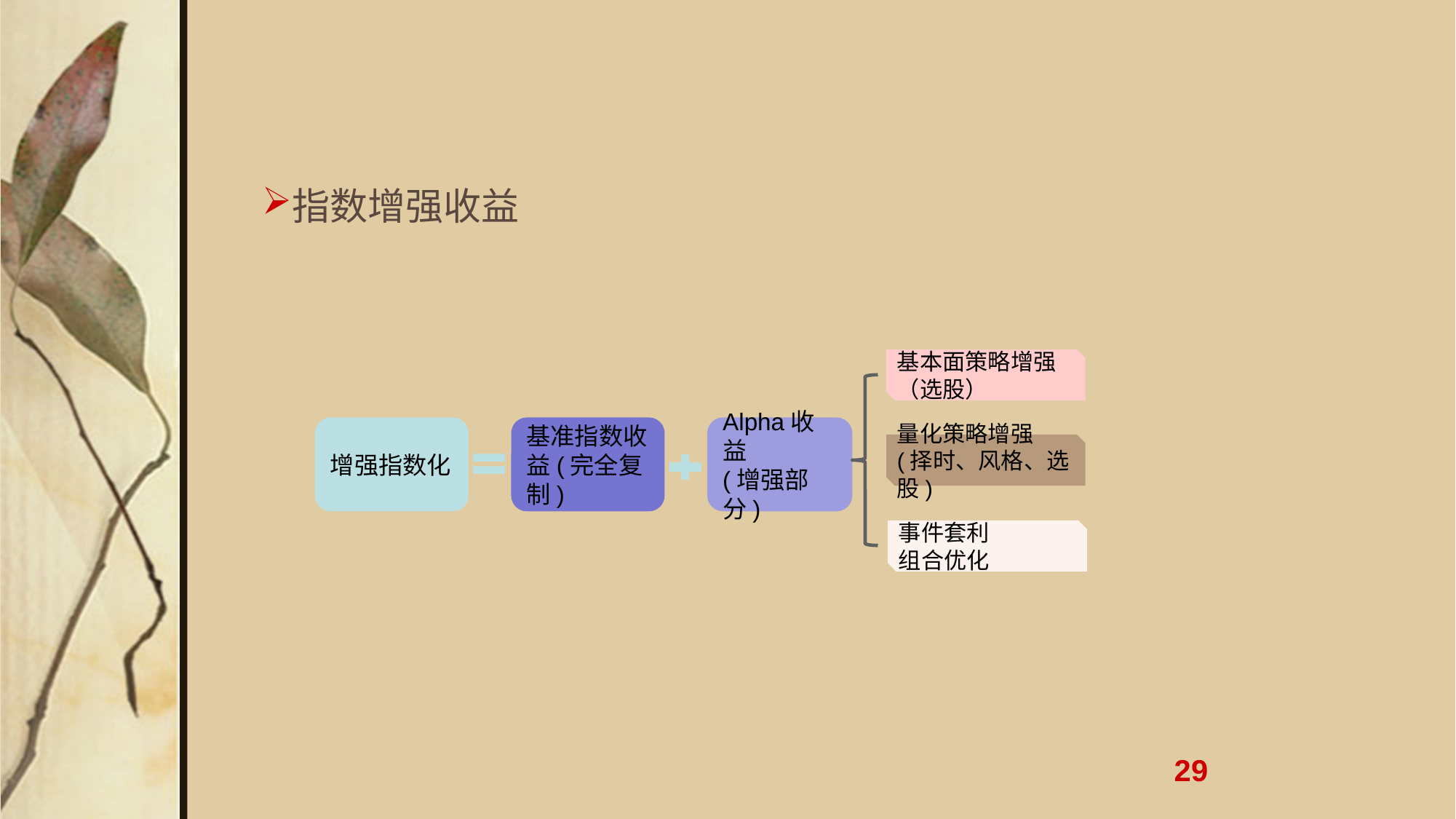

指数增强收益

基本面策略增强（选股）

增强指数化
基准指数收益(完全复制)
Alpha收益
(增强部分)
量化策略增强(择时、风格、选股)

事件套利
组合优化
29